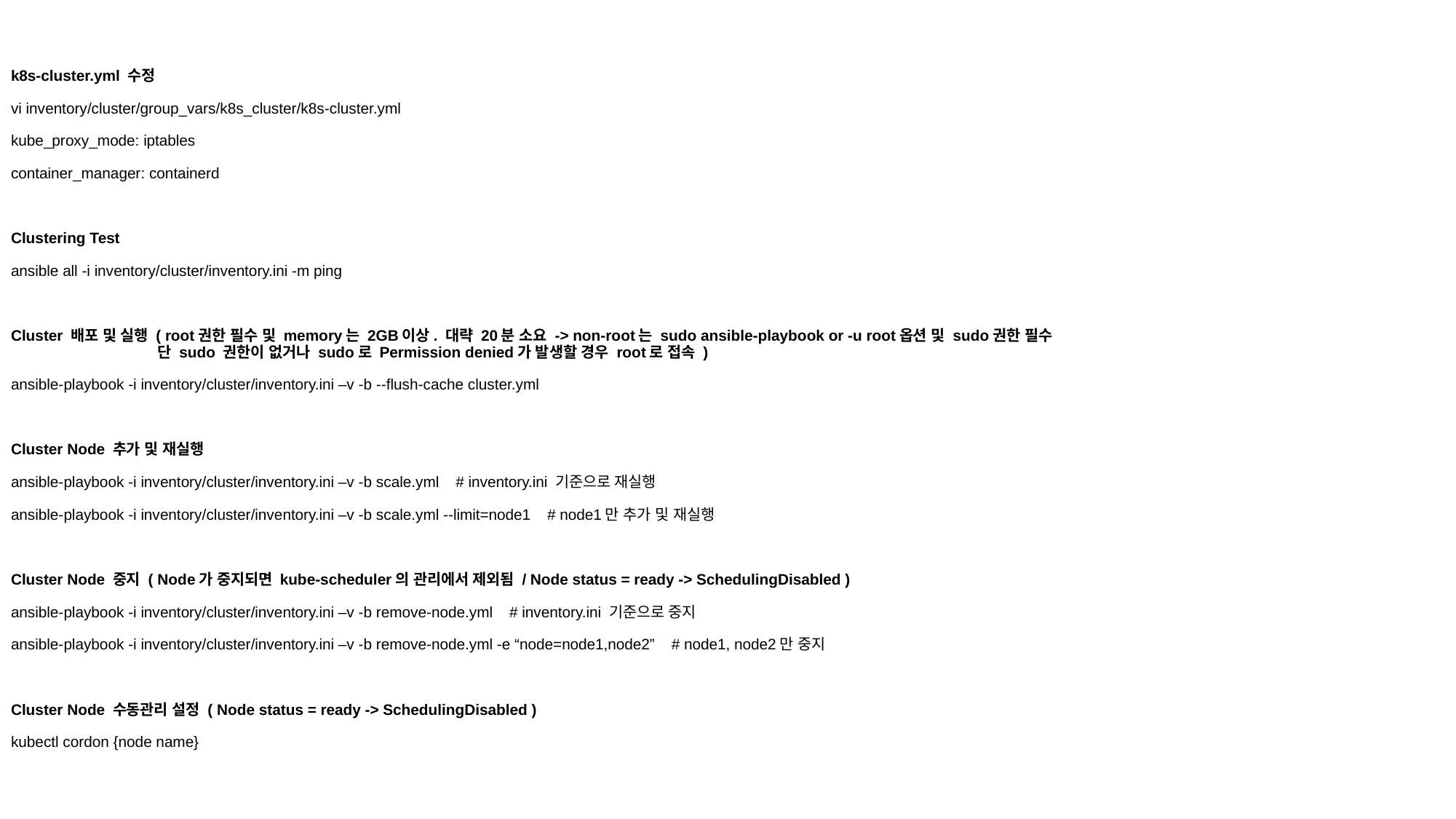

# k8s-cluster.yml 수정 vi inventory/cluster/group_vars/k8s_cluster/k8s-cluster.yml kube_proxy_mode: iptables container_manager: containerd Clustering Test ansible all -i inventory/cluster/inventory.ini -m ping Cluster 배포 및 실행 ( root권한 필수 및 memory는 2GB이상. 대략 20분 소요 -> non-root는 sudo ansible-playbook or -u root옵션 및 sudo권한 필수 단 sudo 권한이 없거나 sudo로 Permission denied가 발생할 경우 root로 접속 ) ansible-playbook -i inventory/cluster/inventory.ini –v -b --flush-cache cluster.yml Cluster Node 추가 및 재실행 ansible-playbook -i inventory/cluster/inventory.ini –v -b scale.yml    # inventory.ini 기준으로 재실행 ansible-playbook -i inventory/cluster/inventory.ini –v -b scale.yml --limit=node1    # node1만 추가 및 재실행 Cluster Node 중지 ( Node가 중지되면 kube-scheduler의 관리에서 제외됨 / Node status = ready -> SchedulingDisabled ) ansible-playbook -i inventory/cluster/inventory.ini –v -b remove-node.yml    # inventory.ini 기준으로 중지 ansible-playbook -i inventory/cluster/inventory.ini –v -b remove-node.yml -e “node=node1,node2”    # node1, node2만 중지 Cluster Node 수동관리 설정 ( Node status = ready -> SchedulingDisabled ) kubectl cordon {node name}